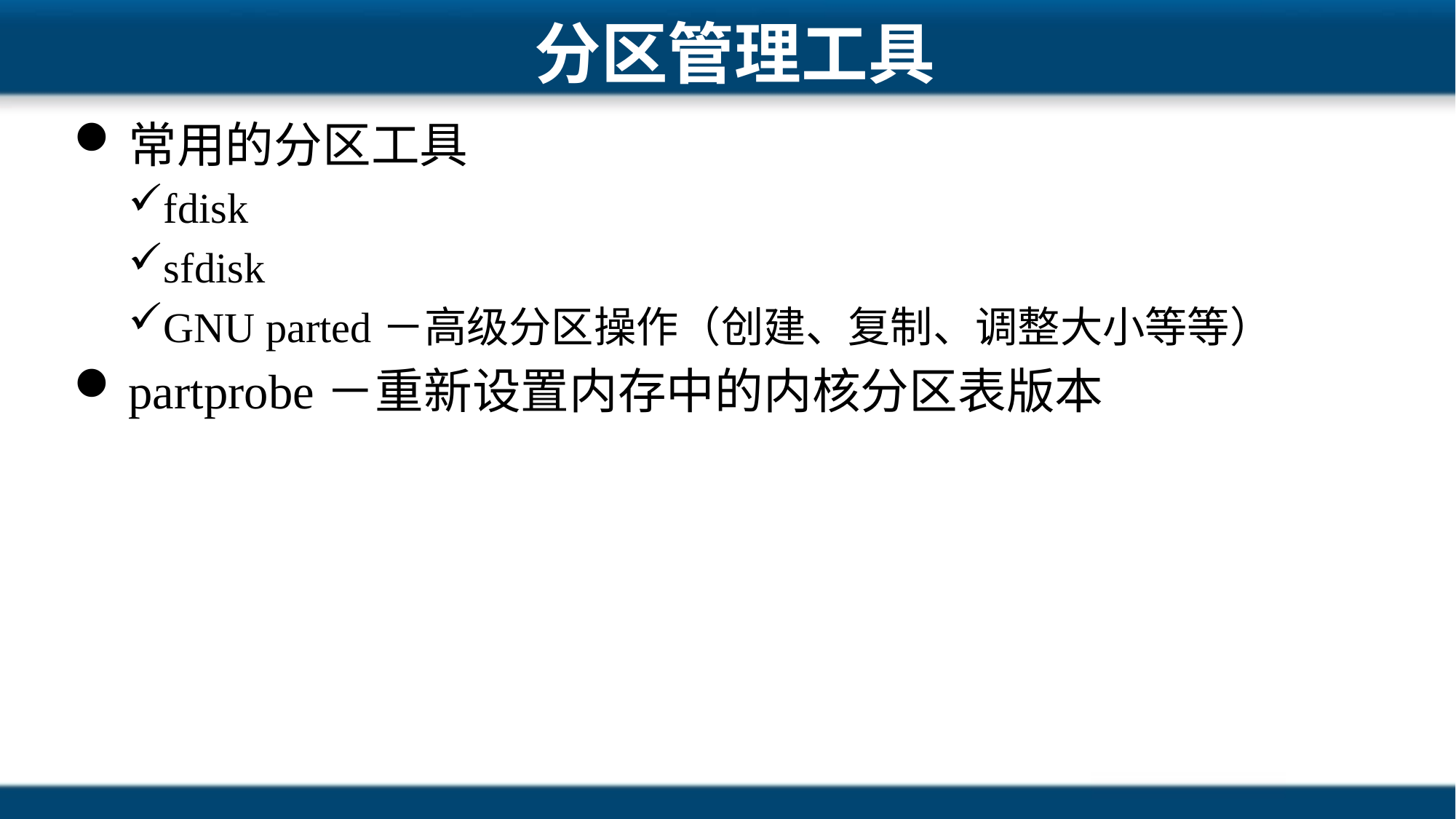

# 分区管理工具
常用的分区工具
fdisk
sfdisk
GNU parted－高级分区操作（创建、复制、调整大小等等）
partprobe－重新设置内存中的内核分区表版本